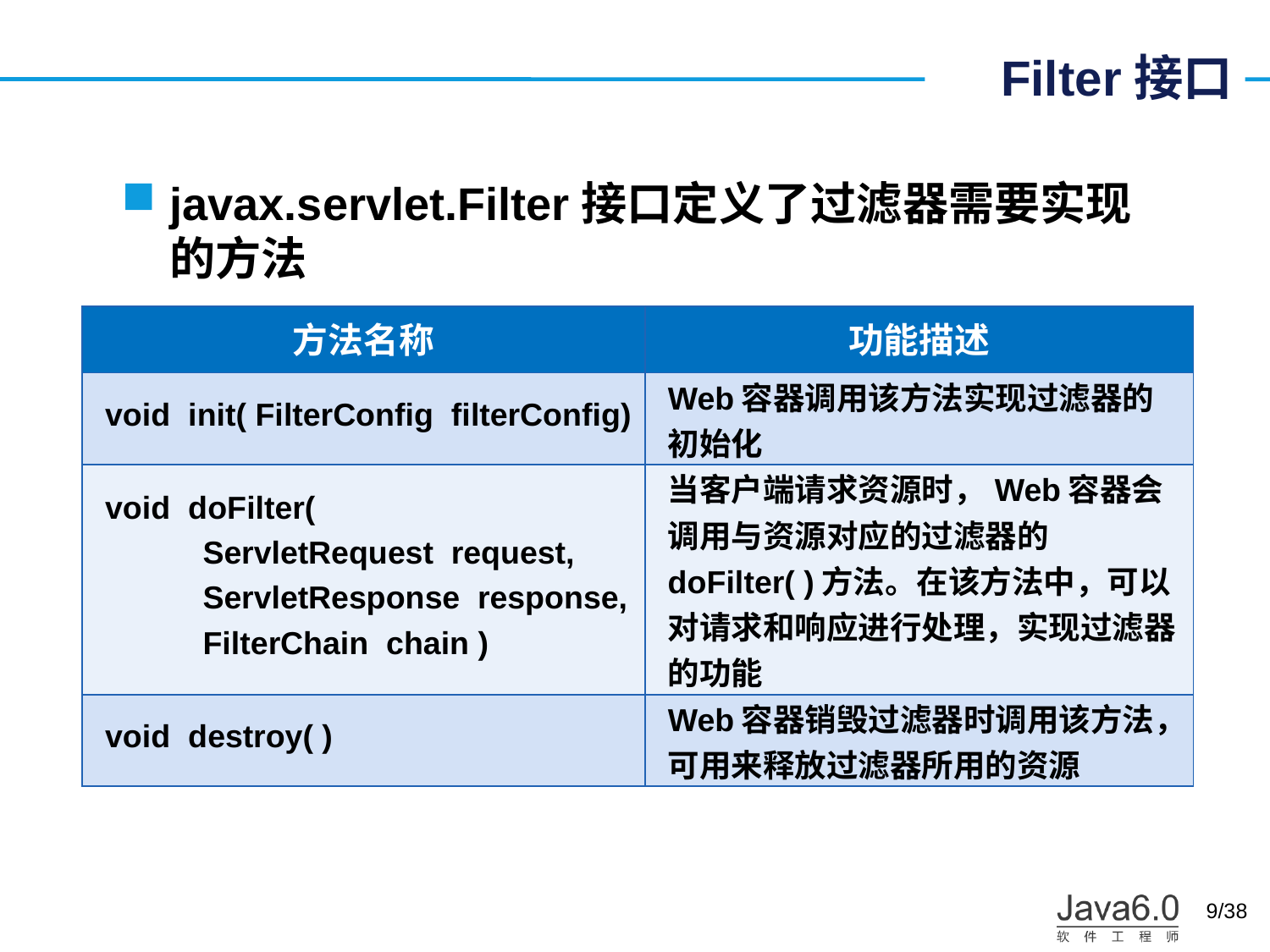

# Filter接口
javax.servlet.Filter接口定义了过滤器需要实现的方法
| 方法名称 | 功能描述 |
| --- | --- |
| void init( FilterConfig filterConfig) | Web容器调用该方法实现过滤器的初始化 |
| void doFilter( ServletRequest request, ServletResponse response, FilterChain chain ) | 当客户端请求资源时，Web容器会调用与资源对应的过滤器的doFilter( )方法。在该方法中，可以对请求和响应进行处理，实现过滤器的功能 |
| void destroy( ) | Web容器销毁过滤器时调用该方法，可用来释放过滤器所用的资源 |
9/38